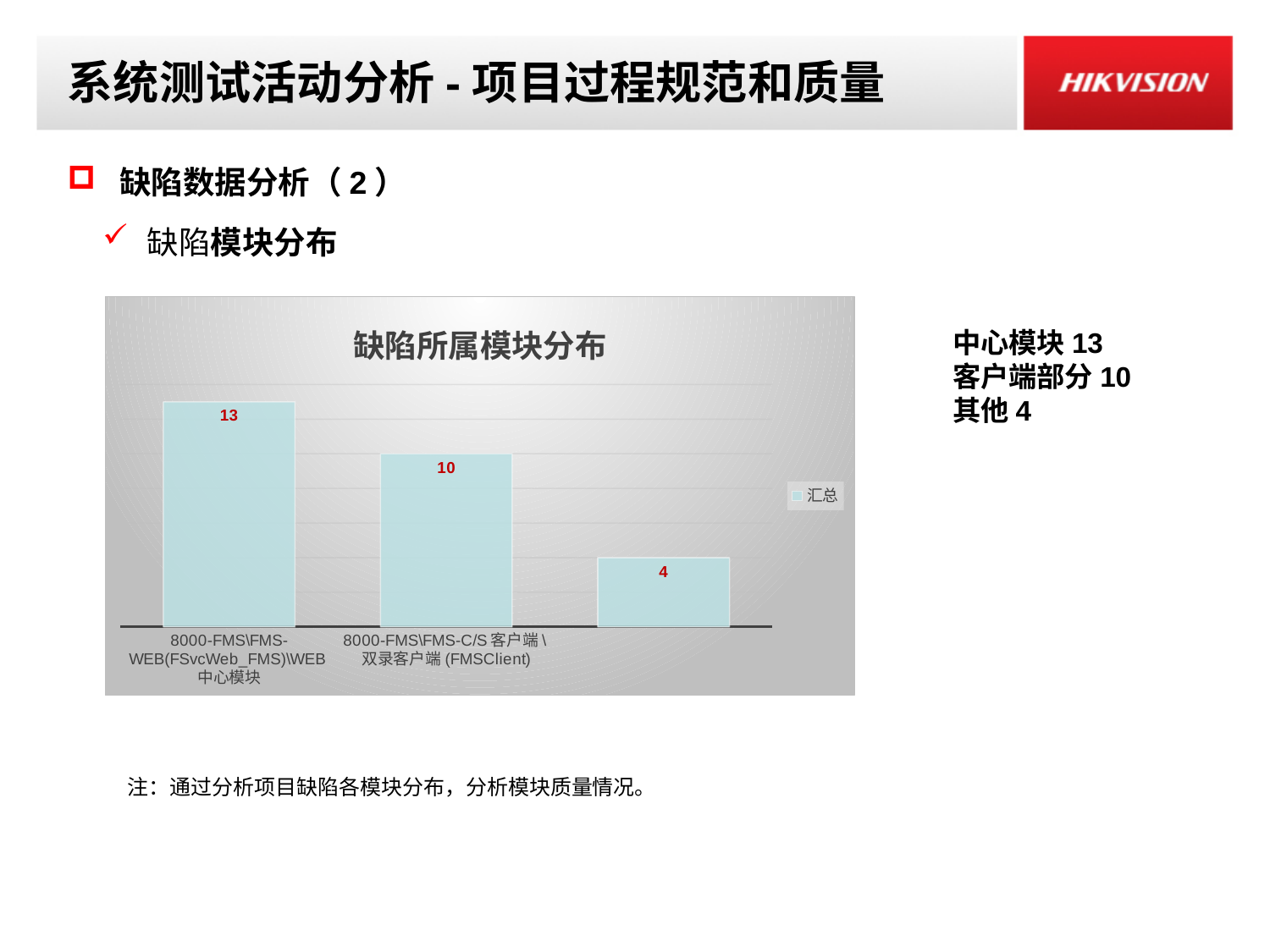

# 系统测试活动分析-项目过程规范和质量
  缺陷数据分析（2）

 缺陷模块分布

### Chart: 缺陷所属模块分布

| Category | 汇总 |
|---|---|
| 8000-FMS\FMS-WEB(FSvcWeb_FMS)\WEB中心模块 | 13.0 |
| 8000-FMS\FMS-C/S客户端\双录客户端(FMSClient) | 10.0 |
|  | 4.0 |
中心模块13
客户端部分10
其他4
 注：通过分析项目缺陷各模块分布，分析模块质量情况。